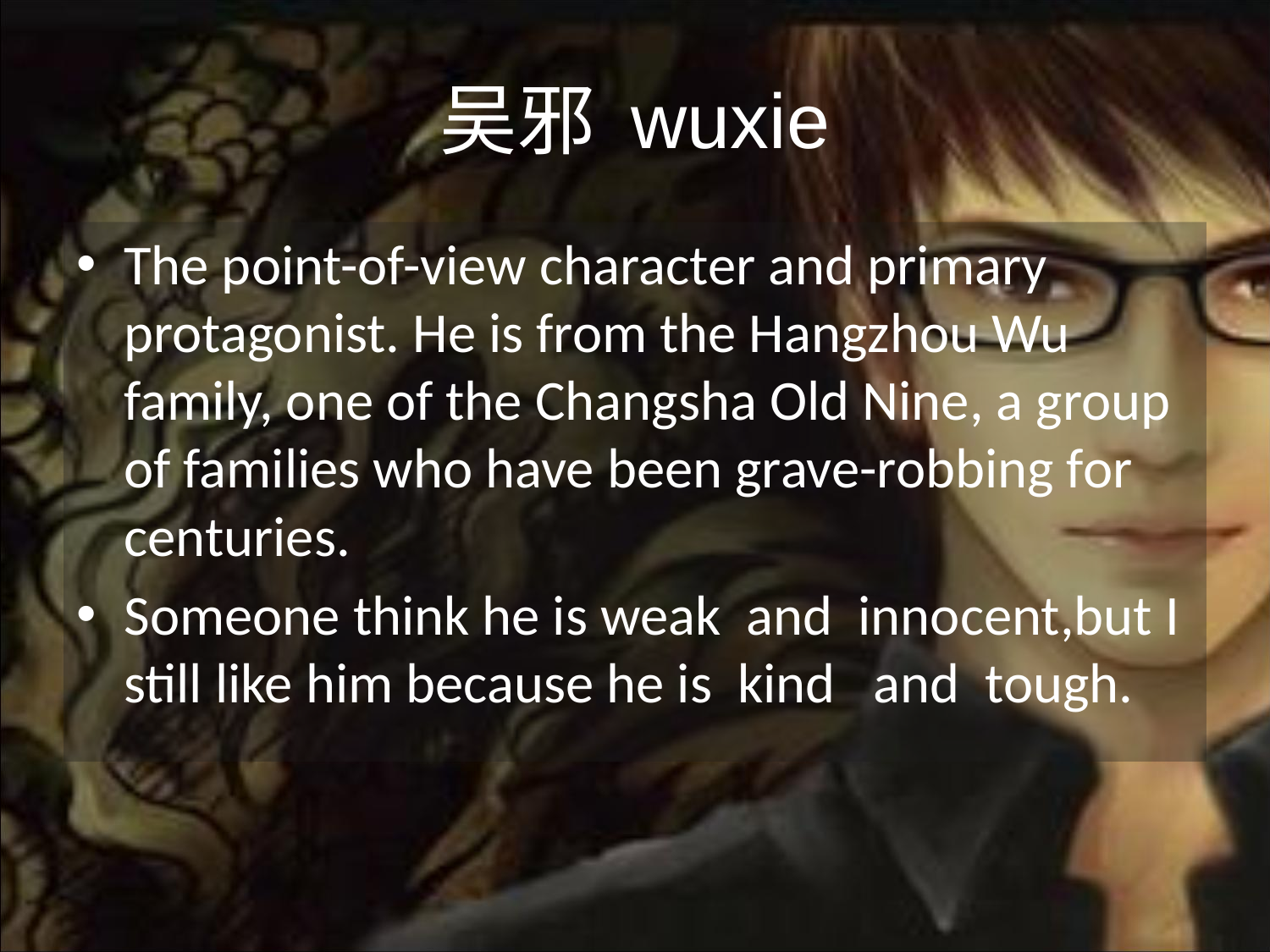

# 吴邪 wuxie
The point-of-view character and primary protagonist. He is from the Hangzhou Wu family, one of the Changsha Old Nine, a group of families who have been grave-robbing for centuries.
Someone think he is weak  and  innocent,but I  still like him because he is  kind   and  tough.